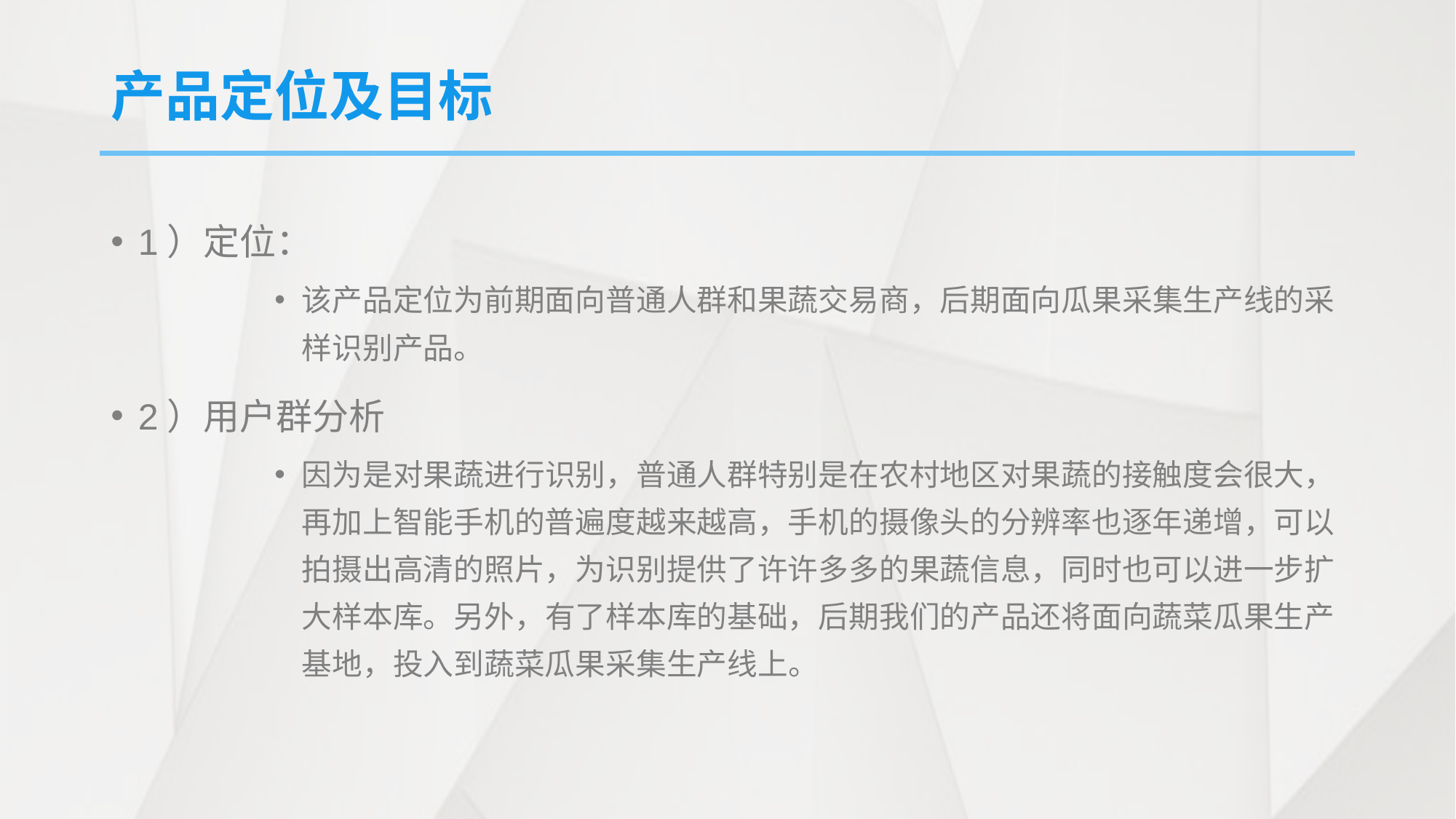

# 产品定位及目标
1）定位：
该产品定位为前期面向普通人群和果蔬交易商，后期面向瓜果采集生产线的采样识别产品。
2）用户群分析
因为是对果蔬进行识别，普通人群特别是在农村地区对果蔬的接触度会很大，再加上智能手机的普遍度越来越高，手机的摄像头的分辨率也逐年递增，可以拍摄出高清的照片，为识别提供了许许多多的果蔬信息，同时也可以进一步扩大样本库。另外，有了样本库的基础，后期我们的产品还将面向蔬菜瓜果生产基地，投入到蔬菜瓜果采集生产线上。